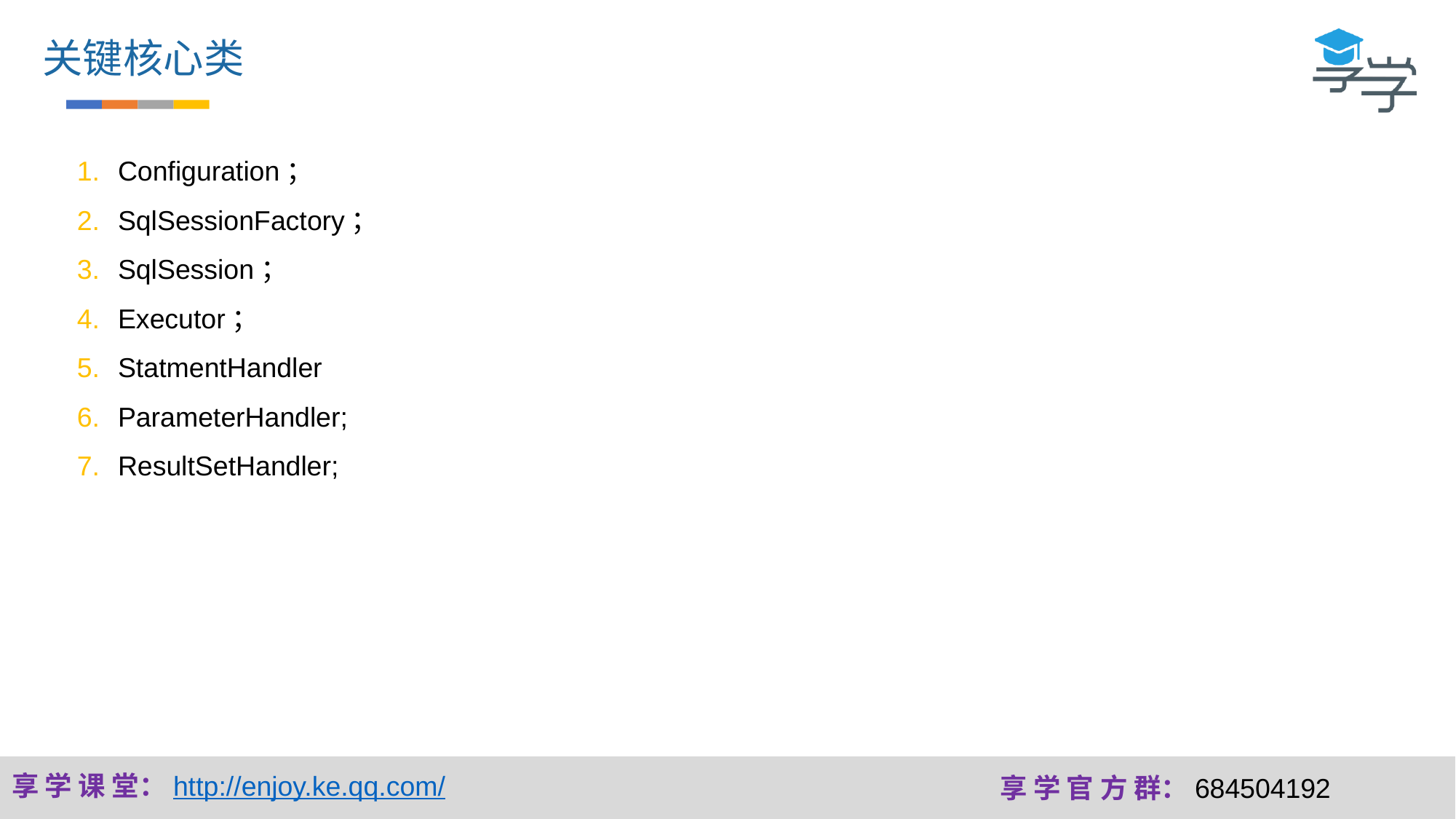

关键核心类

Configuration；
SqlSessionFactory；
SqlSession；
Executor；
StatmentHandler
ParameterHandler;
ResultSetHandler;